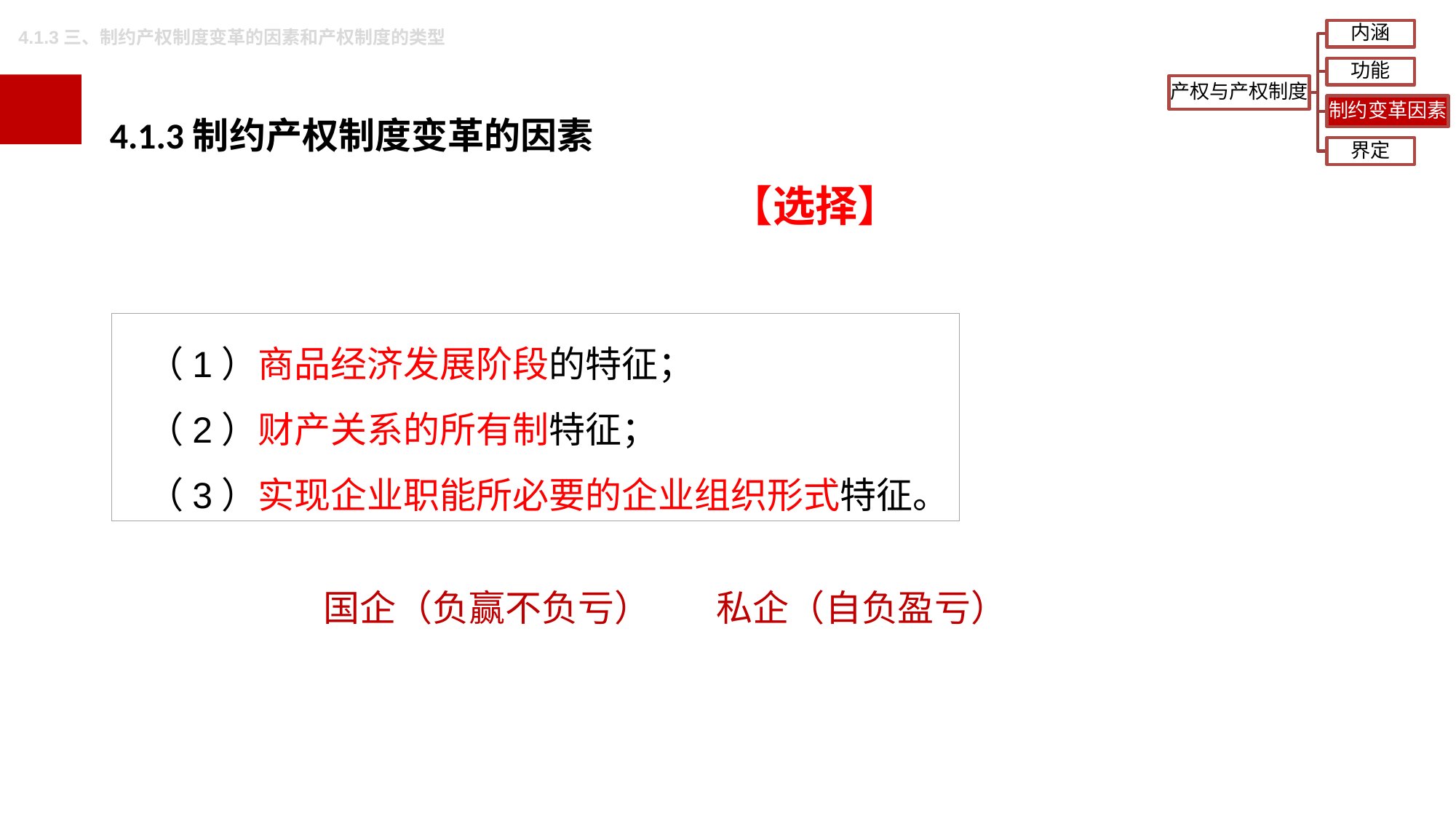

产权与产权制度
内涵
功能
制约变革因素
界定
4.1.3三、制约产权制度变革的因素和产权制度的类型
4.1.3制约产权制度变革的因素

【选择】
  （1）商品经济发展阶段的特征；
  （2）财产关系的所有制特征；
  （3）实现企业职能所必要的企业组织形式特征。
国企（负赢不负亏）        私企（自负盈亏）